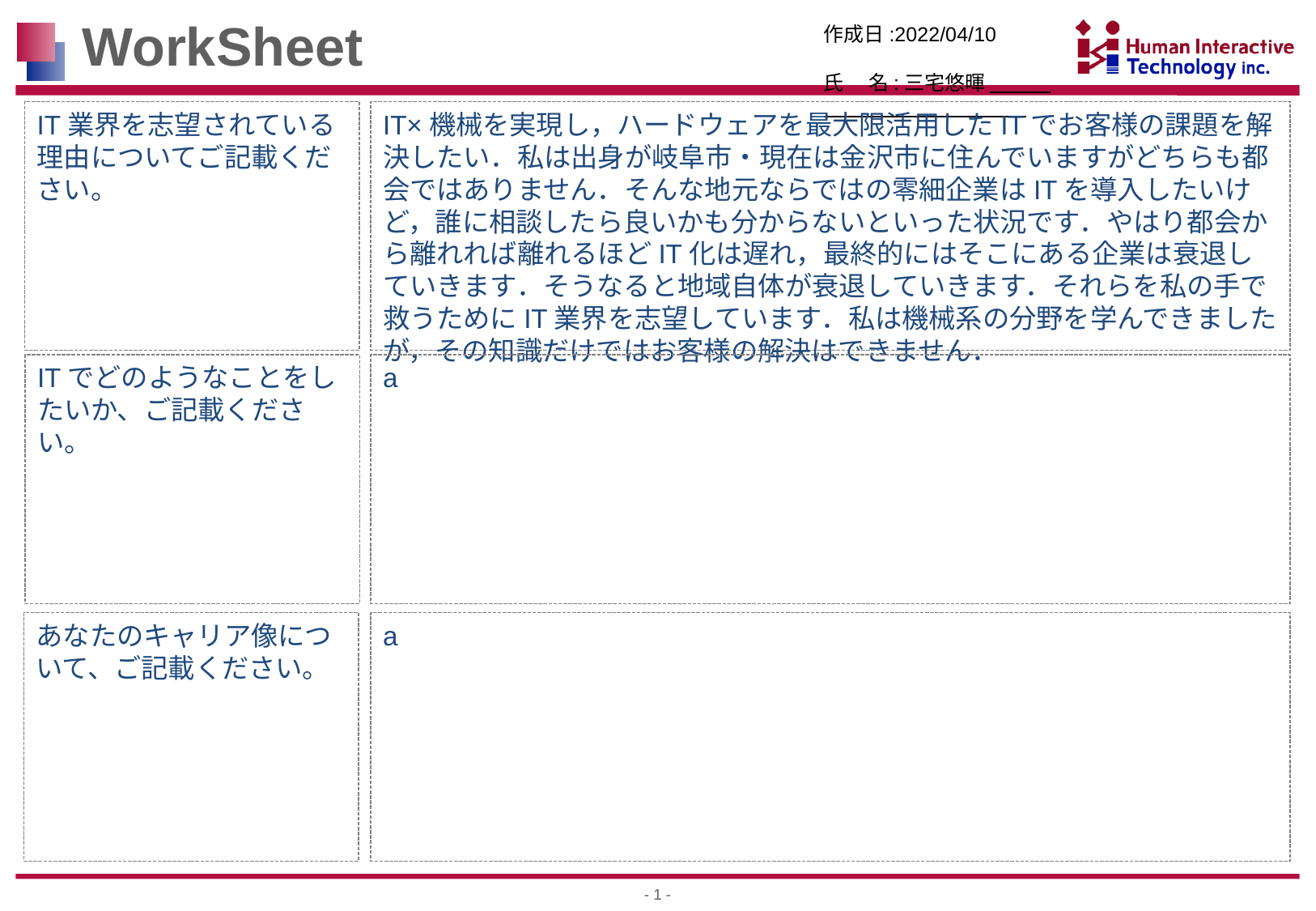

作成日:2022/04/10
氏　 名:三宅悠暉
# WorkSheet
IT業界を志望されている
理由についてご記載ください。
IT×機械を実現し，ハードウェアを最大限活用したITでお客様の課題を解決したい．私は出身が岐阜市・現在は金沢市に住んでいますがどちらも都会ではありません．そんな地元ならではの零細企業はITを導入したいけど，誰に相談したら良いかも分からないといった状況です．やはり都会から離れれば離れるほどIT化は遅れ，最終的にはそこにある企業は衰退していきます．そうなると地域自体が衰退していきます．それらを私の手で救うためにIT業界を志望しています．私は機械系の分野を学んできましたが，その知識だけではお客様の解決はできません．
ITでどのようなことをしたいか、ご記載ください。
a
あなたのキャリア像について、ご記載ください。
a